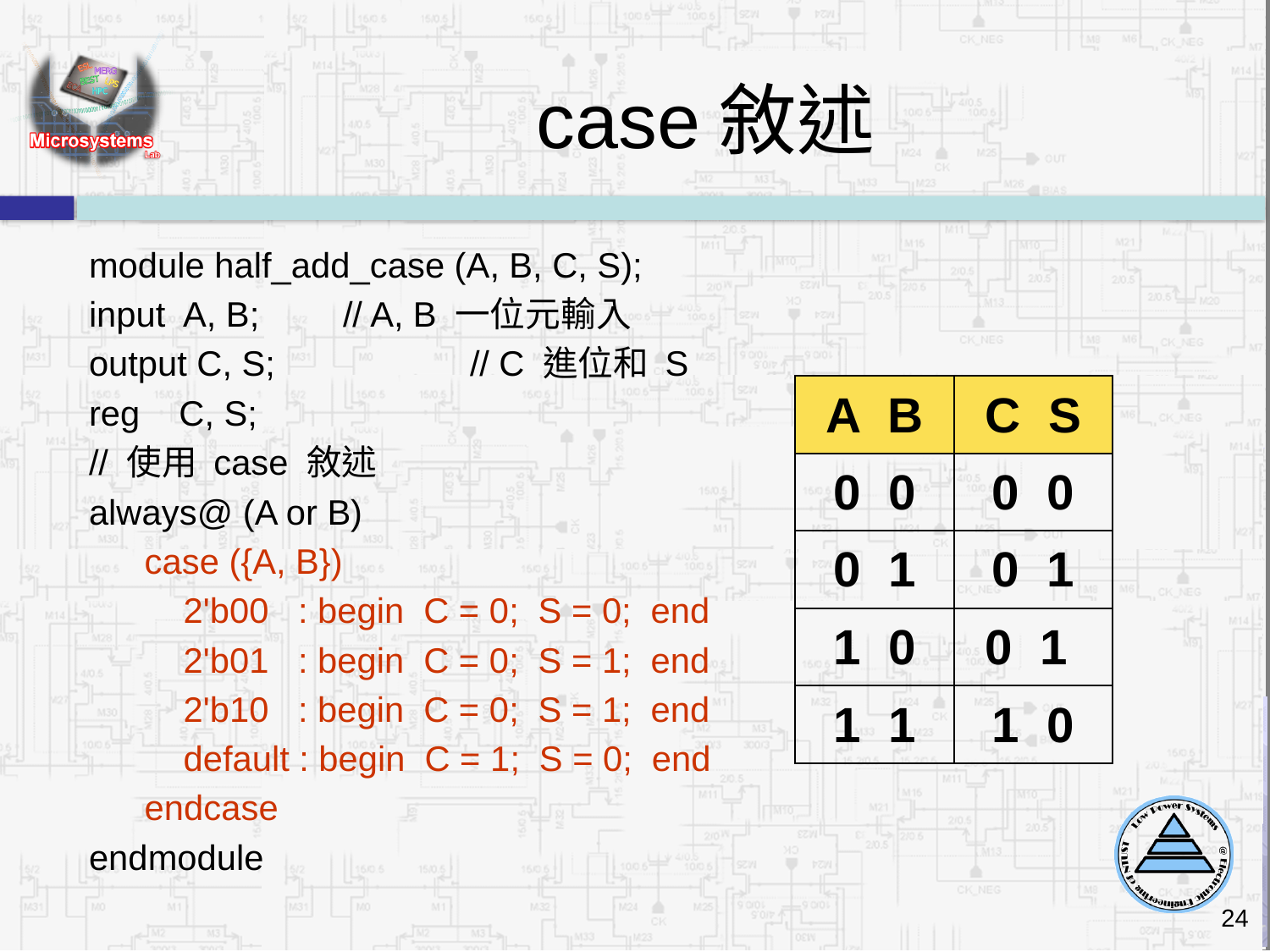

# case敘述
module half_add_case (A, B, C, S);
input  A, B;     	// A, B 一位元輸入
output C, S;   		// C 進位和 S
reg    C, S;
// 使用 case 敘述
always@ (A or B)
case ({A, B})
2'b00   : begin  C = 0;  S = 0;  end
2'b01   : begin  C = 0;  S = 1;  end
2'b10   : begin  C = 0;  S = 1;  end
default : begin  C = 1;  S = 0;  end
endcase
endmodule
| A B | C S |
| --- | --- |
| 0 0 | 0 0 |
| 0 1 | 0 1 |
| 1 0 | 0 1 |
| 1 1 | 1 0 |
24